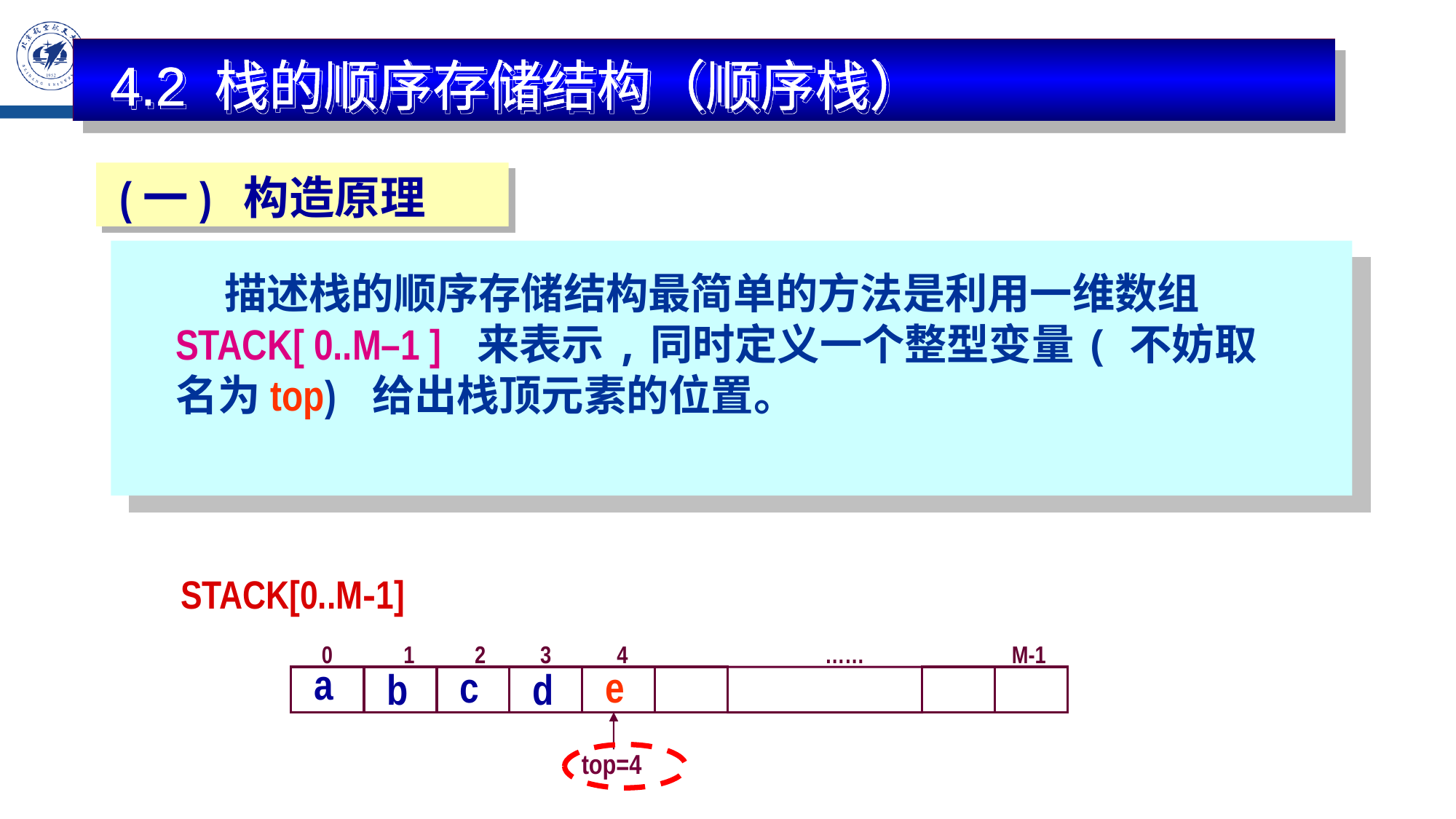

4.2 栈的顺序存储结构（顺序栈）

(一)  构造原理

    描述栈的顺序存储结构最简单的方法是利用一维数组 STACK[ 0..M–1 ] 来表示,同时定义一个整型变量( 不妨取名为top) 给出栈顶元素的位置。
STACK[0..M-1]
0             1           2          3            4                                    ……                           M-1

a
c
e
b
d

top=4